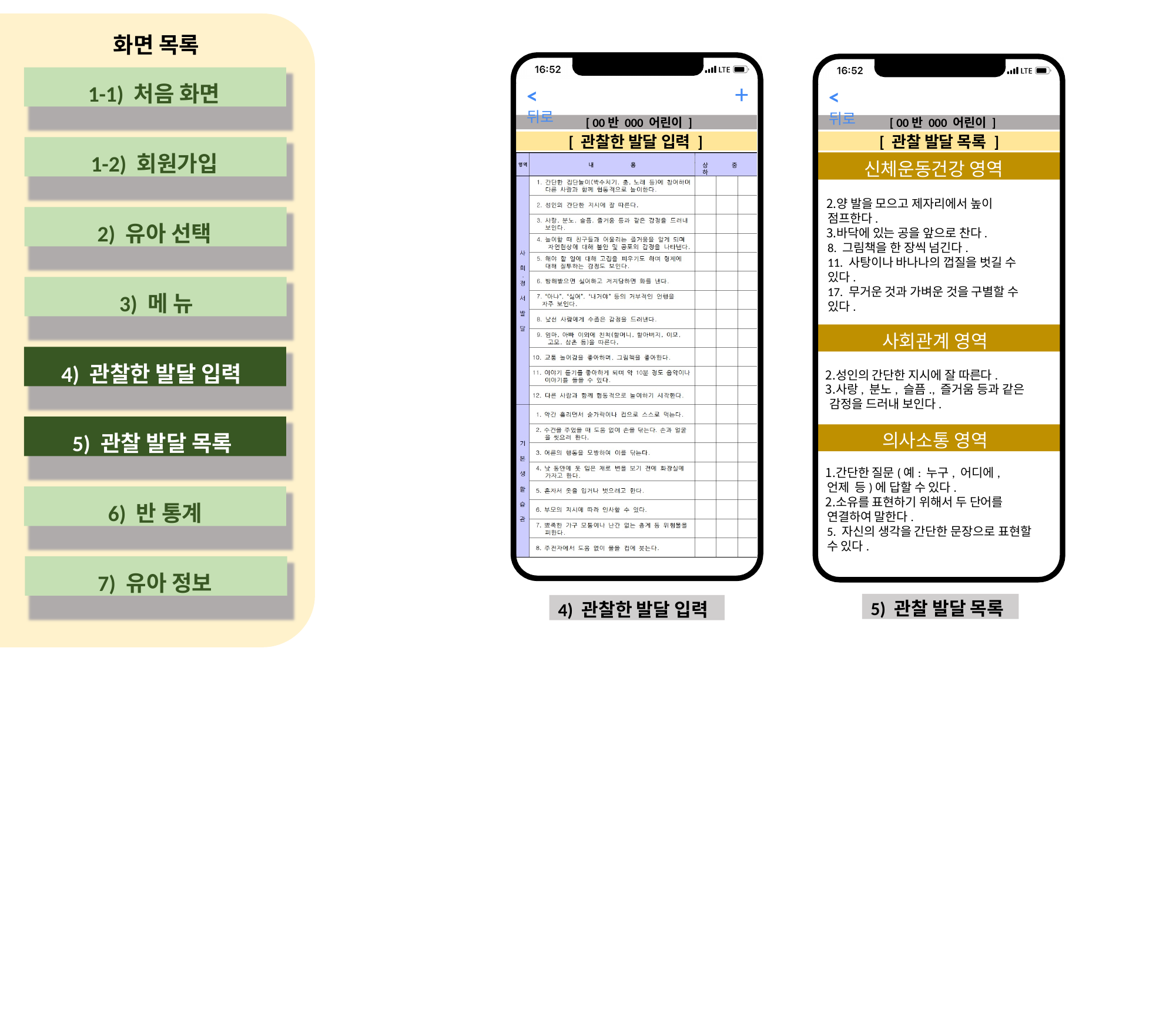

# 화면 목록

1-1) 처음 화면

+
<뒤로
<뒤로

[ 00반 000 어린이 ]
[ 00반 000 어린이 ]
[ 관찰 발달 목록 ]
[ 관찰한 발달 입력 ]
1-2) 회원가입

신체운동건강 영역

상	중	하
양 발을 모으고 제자리에서 높이  점프한다.
바닥에 있는 공을 앞으로 찬다.
8. 그림책을 한 장씩 넘긴다.
11. 사탕이나 바나나의 껍질을 벗길 수  있다.
17. 무거운 것과 가벼운 것을 구별할 수  있다.
2) 유아 선택

3) 메 뉴

사회관계 영역
4) 관찰한 발달 입력

성인의 간단한 지시에 잘 따른다.
사랑, 분노, 슬픔., 즐거움 등과 같은  감정을 드러내 보인다.
5) 관찰 발달 목록

의사소통 영역
간단한 질문(예: 누구, 어디에, 언제  등)에 답할 수 있다.
소유를 표현하기 위해서 두 단어를  연결하여 말한다.
5. 자신의 생각을 간단한 문장으로 표현할  수 있다.
6) 반 통계

7) 유아 정보

5) 관찰 발달 목록
4) 관찰한 발달 입력